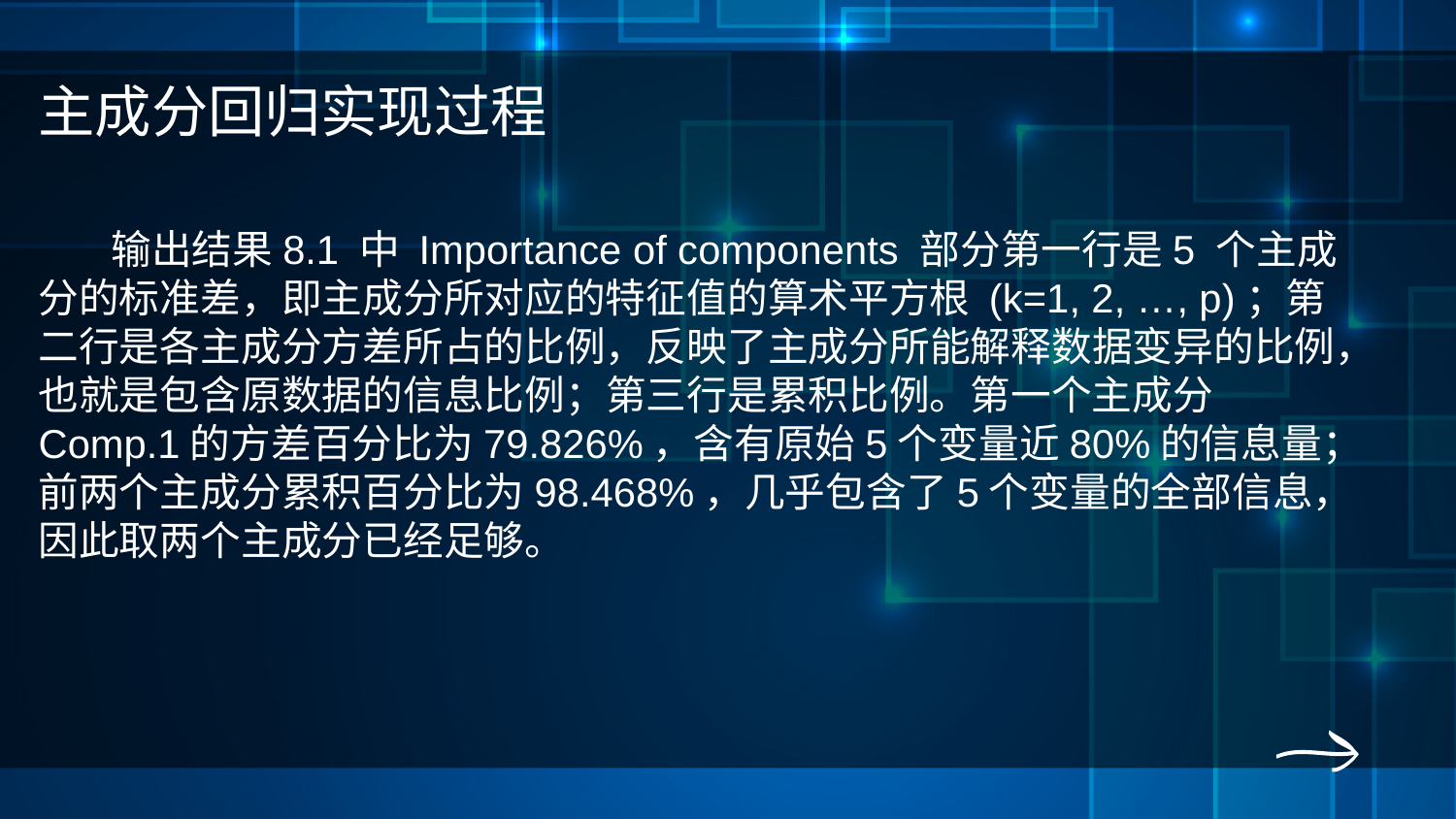

主成分回归实现过程
       输出结果8.1 中 Importance of components 部分第一行是5 个主成分的标准差，即主成分所对应的特征值的算术平方根 (k=1, 2, …, p)；第二行是各主成分方差所占的比例，反映了主成分所能解释数据变异的比例，也就是包含原数据的信息比例；第三行是累积比例。第一个主成分Comp.1的方差百分比为79.826%，含有原始5个变量近80%的信息量；前两个主成分累积百分比为98.468%，几乎包含了5个变量的全部信息，因此取两个主成分已经足够。